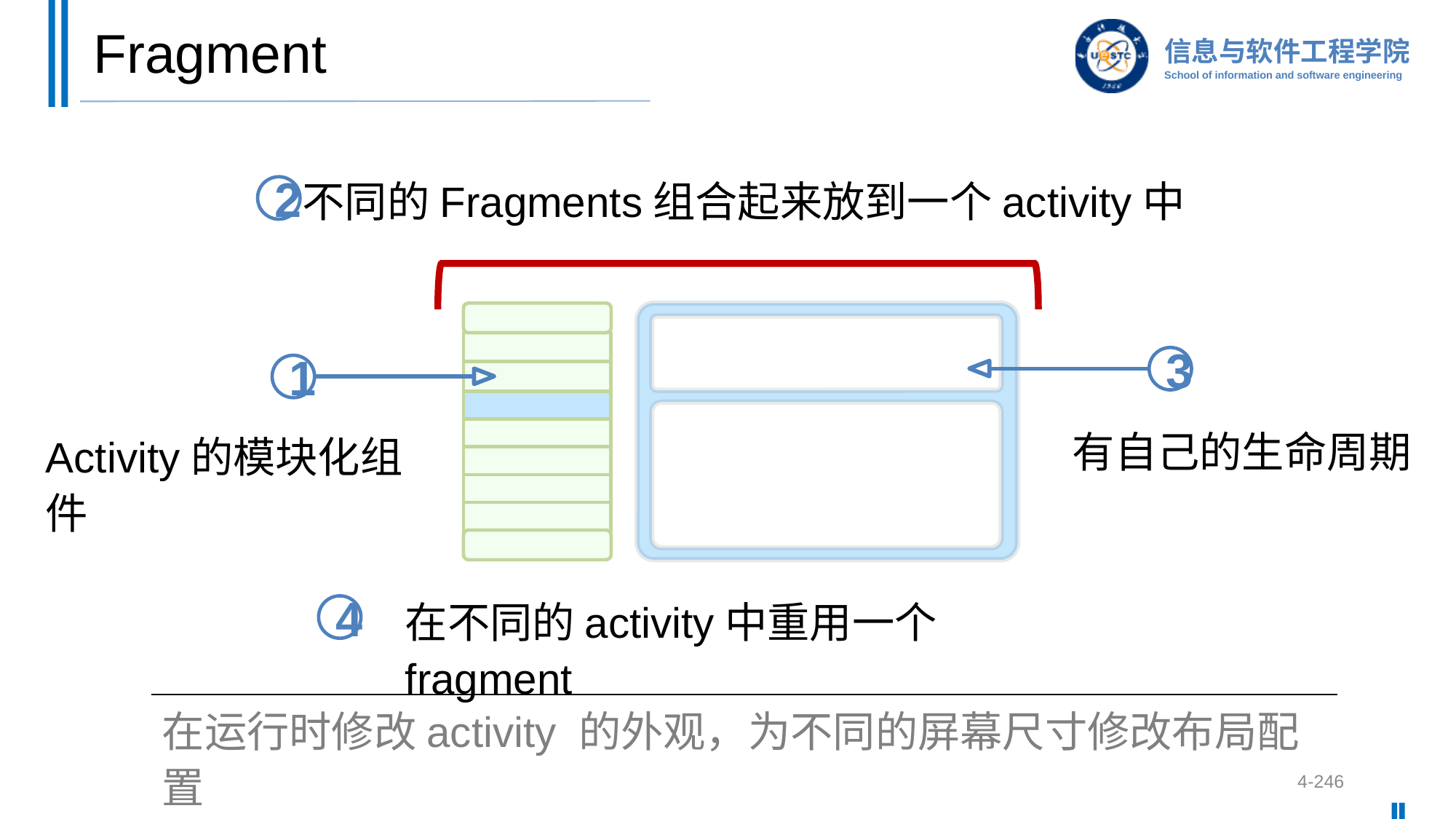

# Fragment
不同的Fragments组合起来放到一个activity中
2

3

1

有自己的生命周期
Activity的模块化组件
在不同的activity中重用一个fragment
4
在运行时修改activity 的外观，为不同的屏幕尺寸修改布局配置
4-246